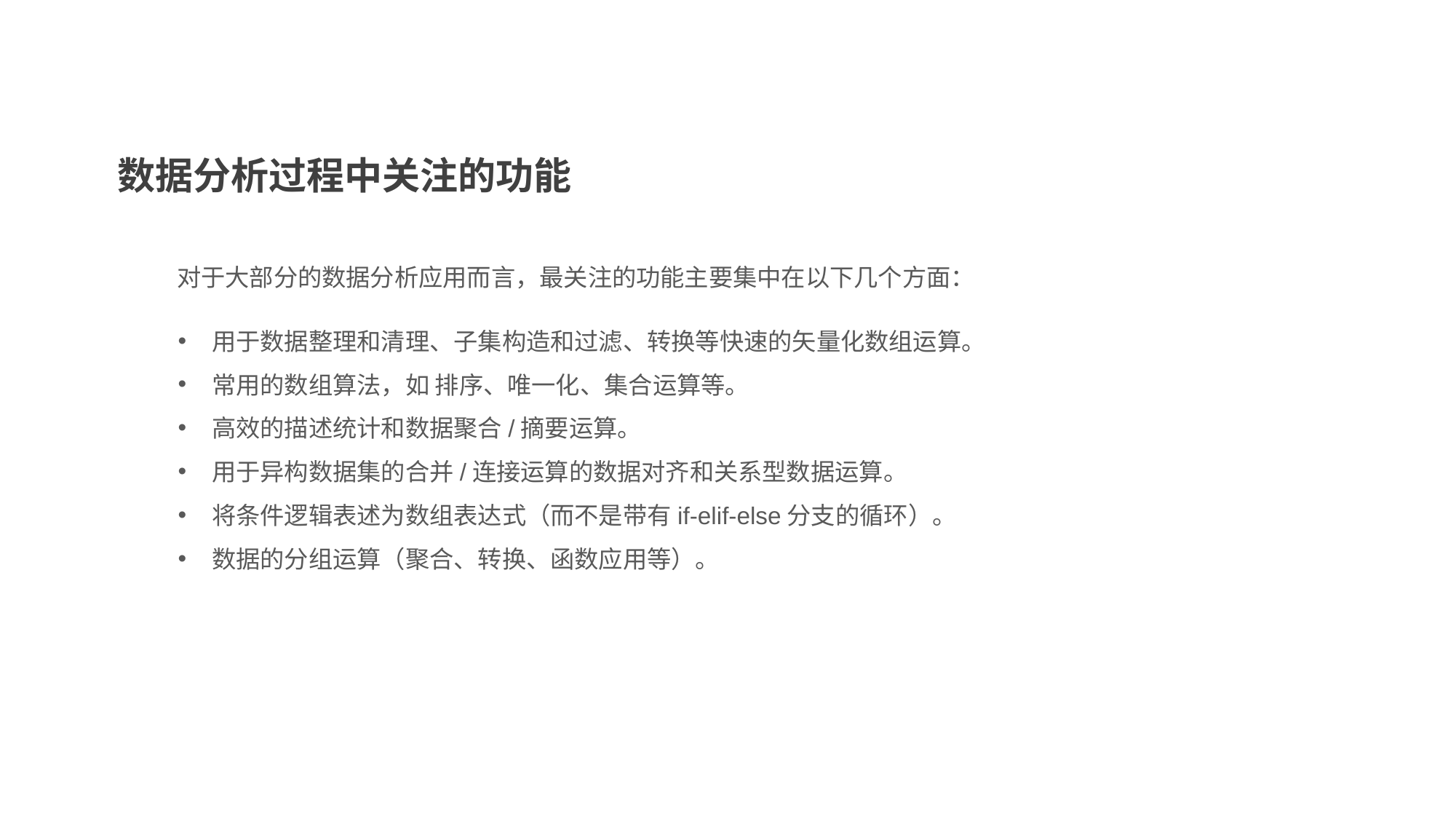

数据分析过程中关注的功能
对于大部分的数据分析应用而言，最关注的功能主要集中在以下几个方面：
用于数据整理和清理、子集构造和过滤、转换等快速的矢量化数组运算。
常用的数组算法，如 排序、唯一化、集合运算等。
高效的描述统计和数据聚合/摘要运算。
用于异构数据集的合并/连接运算的数据对齐和关系型数据运算。
将条件逻辑表述为数组表达式（而不是带有if-elif-else分支的循环）。
数据的分组运算（聚合、转换、函数应用等）。